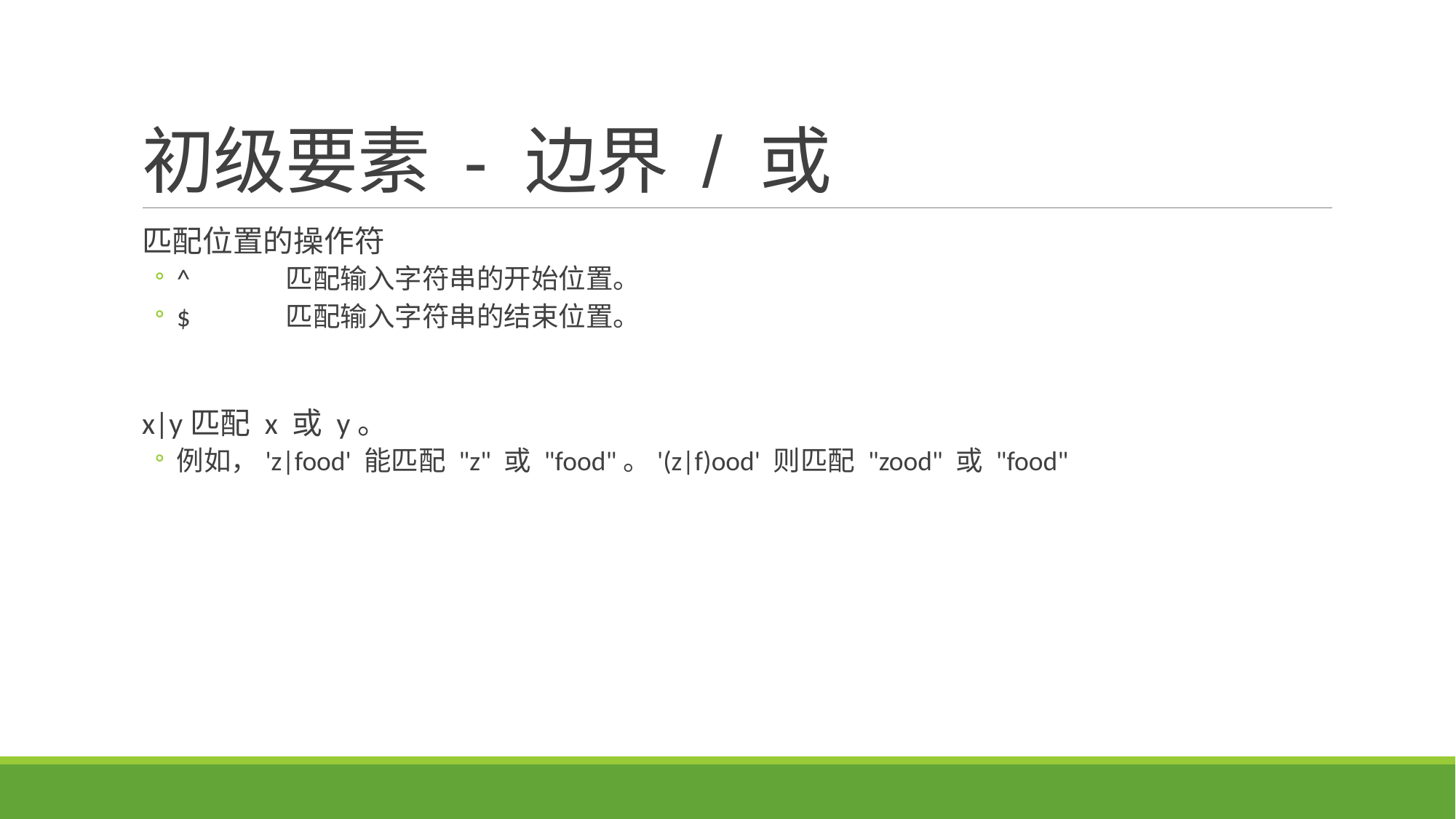

# 初级要素 - 边界 / 或
匹配位置的操作符
^	匹配输入字符串的开始位置。
$	匹配输入字符串的结束位置。

x|y匹配 x 或 y。
例如，'z|food' 能匹配 "z" 或 "food"。'(z|f)ood' 则匹配 "zood" 或 "food"